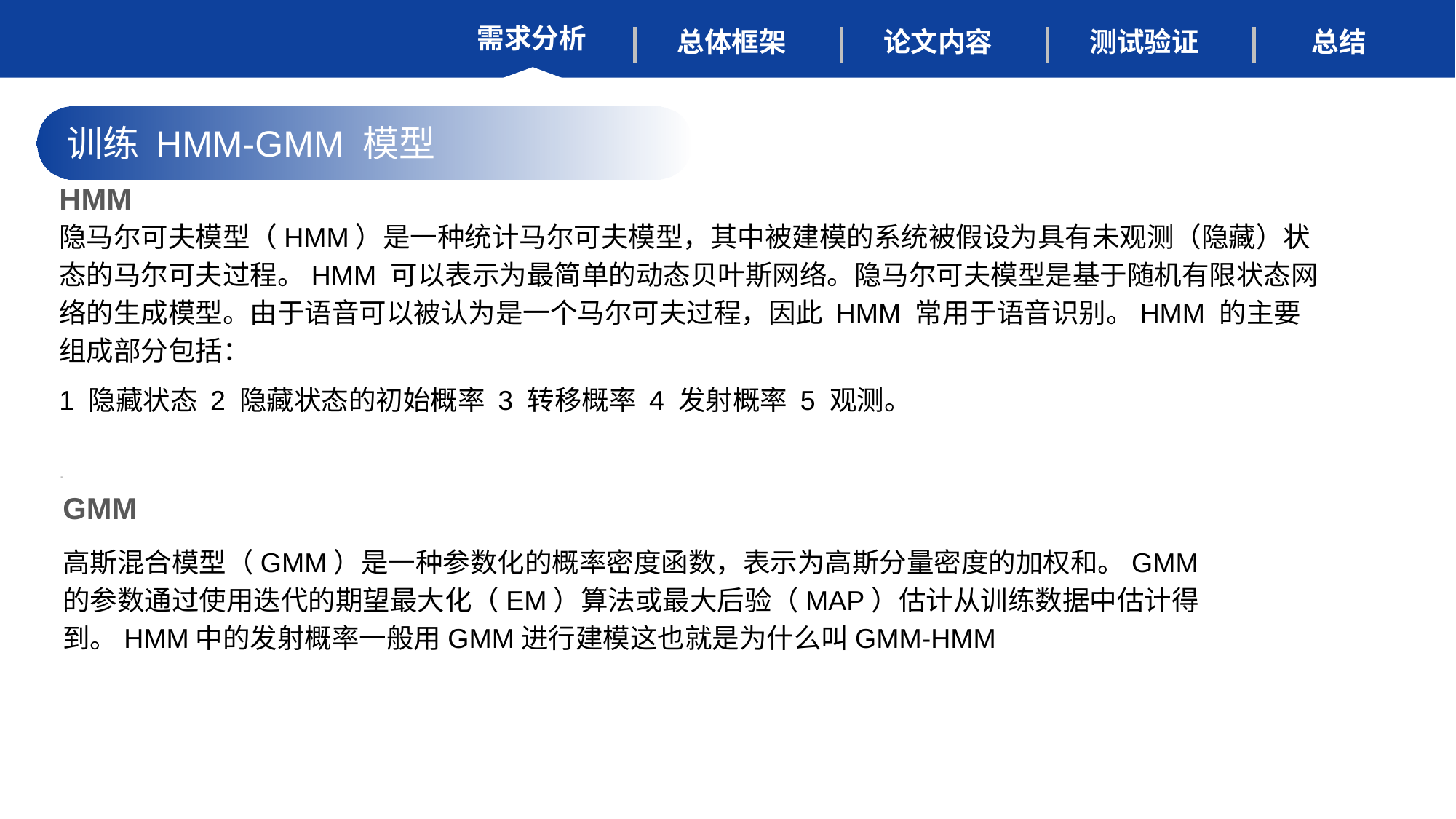

需求分析
总体框架
论文内容
测试验证
  总结

训练 HMM-GMM 模型
HMM
隐马尔可夫模型（HMM）是一种统计马尔可夫模型，其中被建模的系统被假设为具有未观测（隐藏）状态的马尔可夫过程。HMM 可以表示为最简单的动态贝叶斯网络。隐马尔可夫模型是基于随机有限状态网络的生成模型。由于语音可以被认为是一个马尔可夫过程，因此 HMM 常用于语音识别。HMM 的主要组成部分包括：
1 隐藏状态 2 隐藏状态的初始概率 3 转移概率 4 发射概率 5 观测。

.
毕业论文答辩模板
Graduation thesis defense template
GMM
高斯混合模型（GMM）是一种参数化的概率密度函数，表示为高斯分量密度的加权和。GMM的参数通过使用迭代的期望最大化（EM）算法或最大后验（MAP）估计从训练数据中估计得到。HMM中的发射概率一般用GMM进行建模这也就是为什么叫GMM-HMM